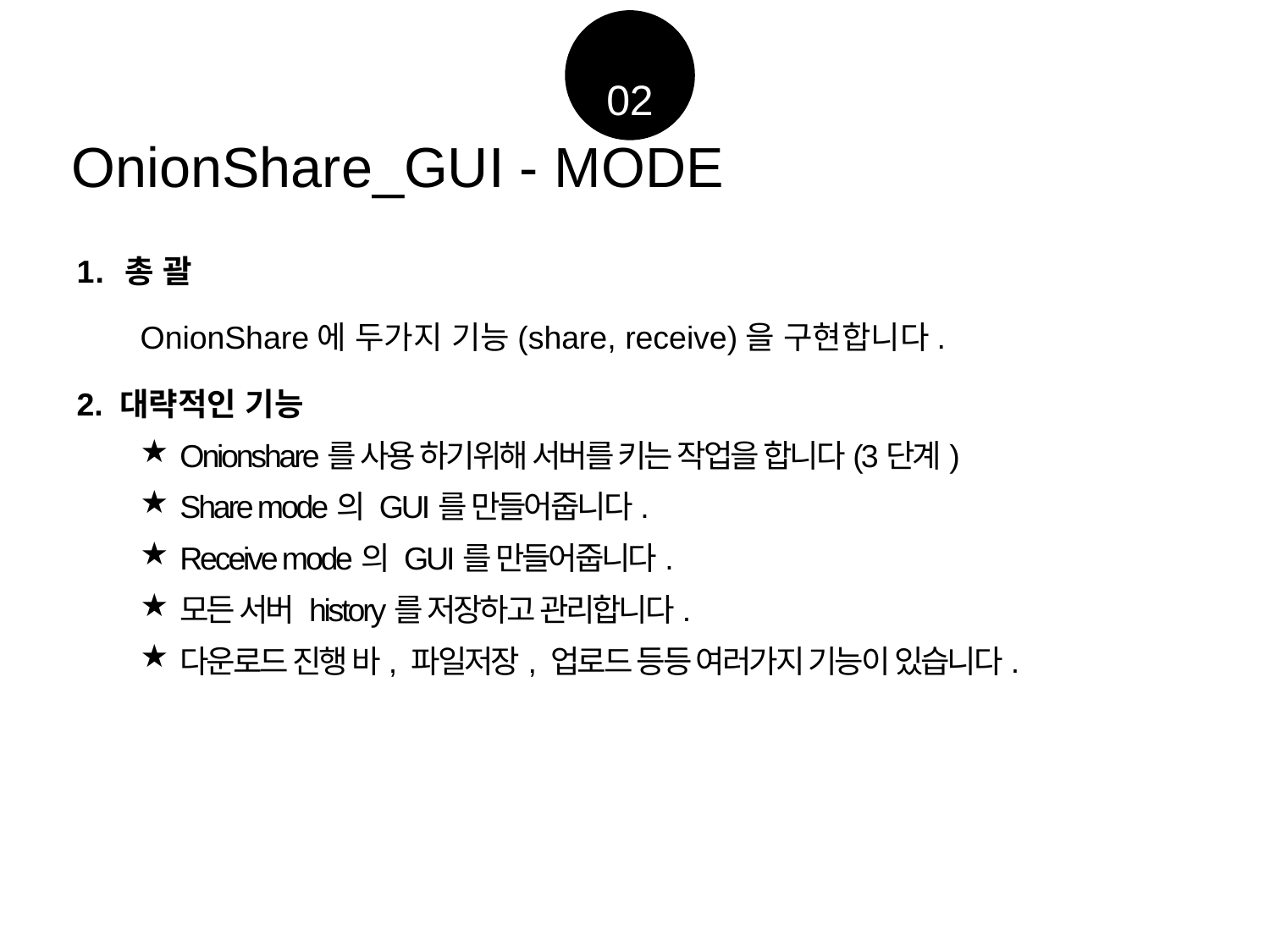

02
OnionShare_GUI - MODE
총 괄
OnionShare에 두가지 기능(share, receive)을 구현합니다.
2. 대략적인 기능
Onionshare를 사용 하기위해 서버를 키는 작업을 합니다(3단계)
Share mode의 GUI를 만들어줍니다.
Receive mode의 GUI를 만들어줍니다.
모든 서버 history를 저장하고 관리합니다.
다운로드 진행 바, 파일저장, 업로드 등등 여러가지 기능이 있습니다.